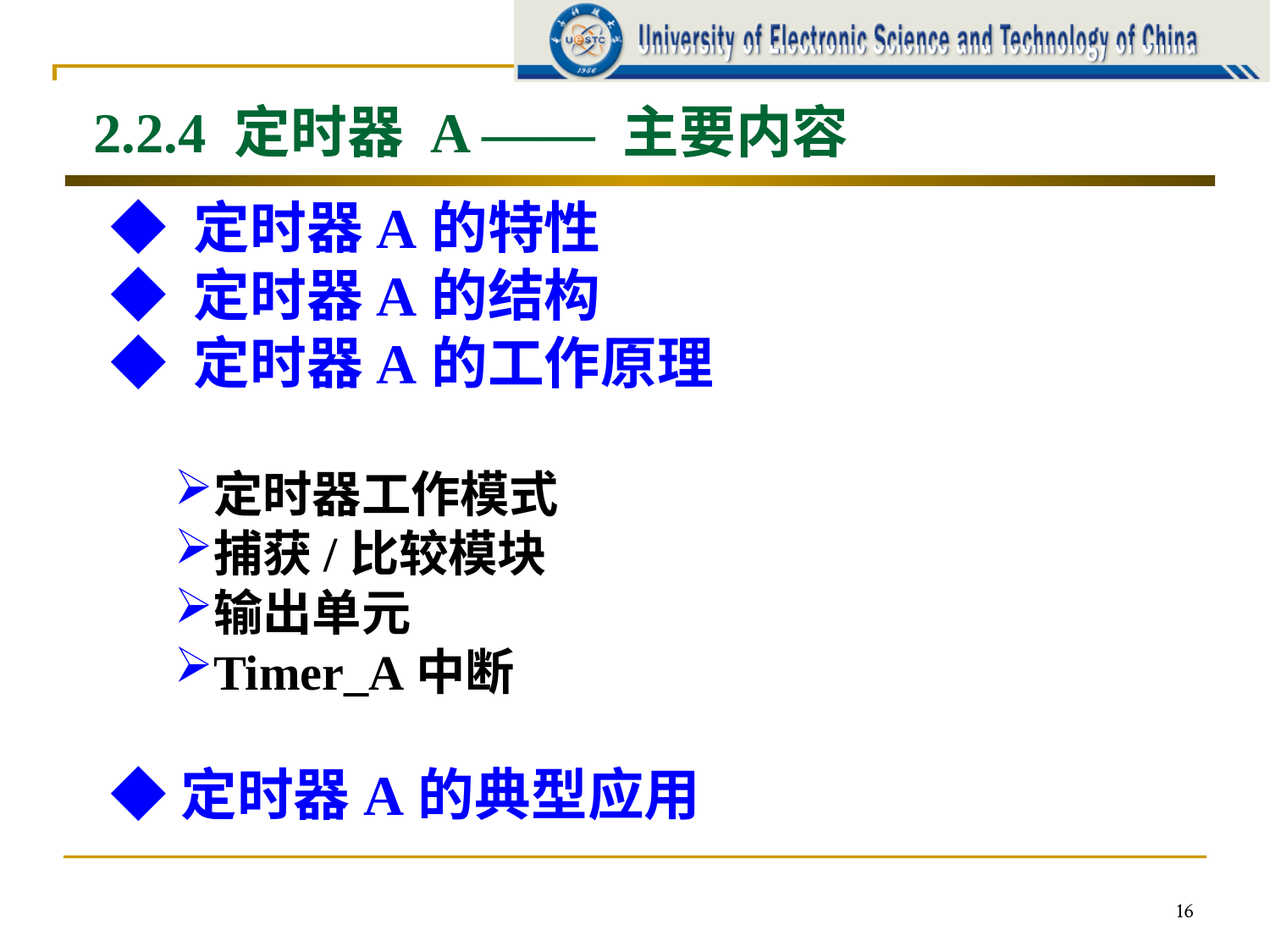

2.2.4 定时器 A —— 主要内容
◆ 定时器A的特性
◆ 定时器A的结构
◆ 定时器A的工作原理

定时器工作模式
捕获/比较模块
输出单元
Timer_A中断

◆定时器A的典型应用

16